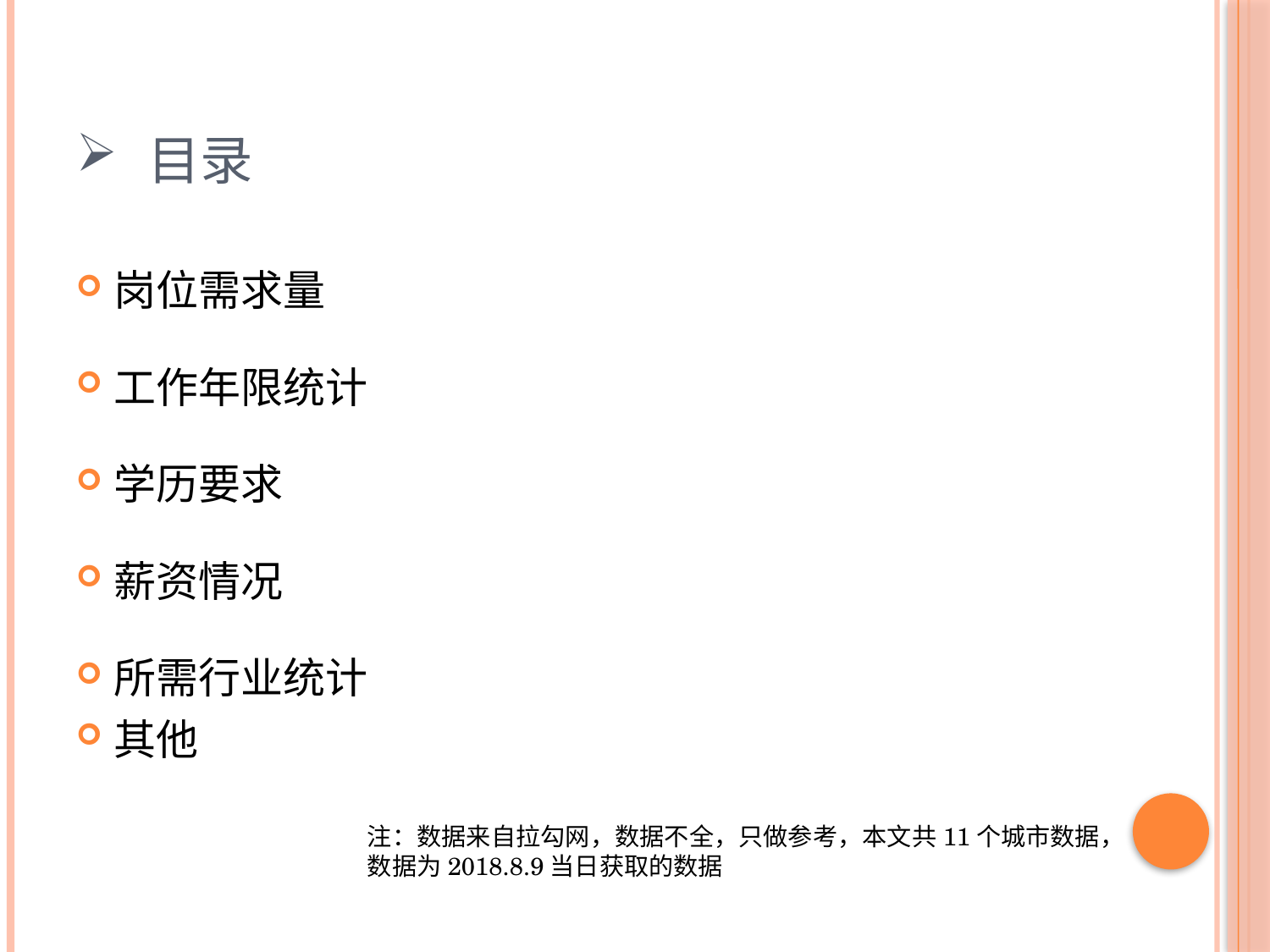

# 目录
岗位需求量
工作年限统计
学历要求
薪资情况
所需行业统计
其他
注：数据来自拉勾网，数据不全，只做参考，本文共11个城市数据，数据为2018.8.9当日获取的数据